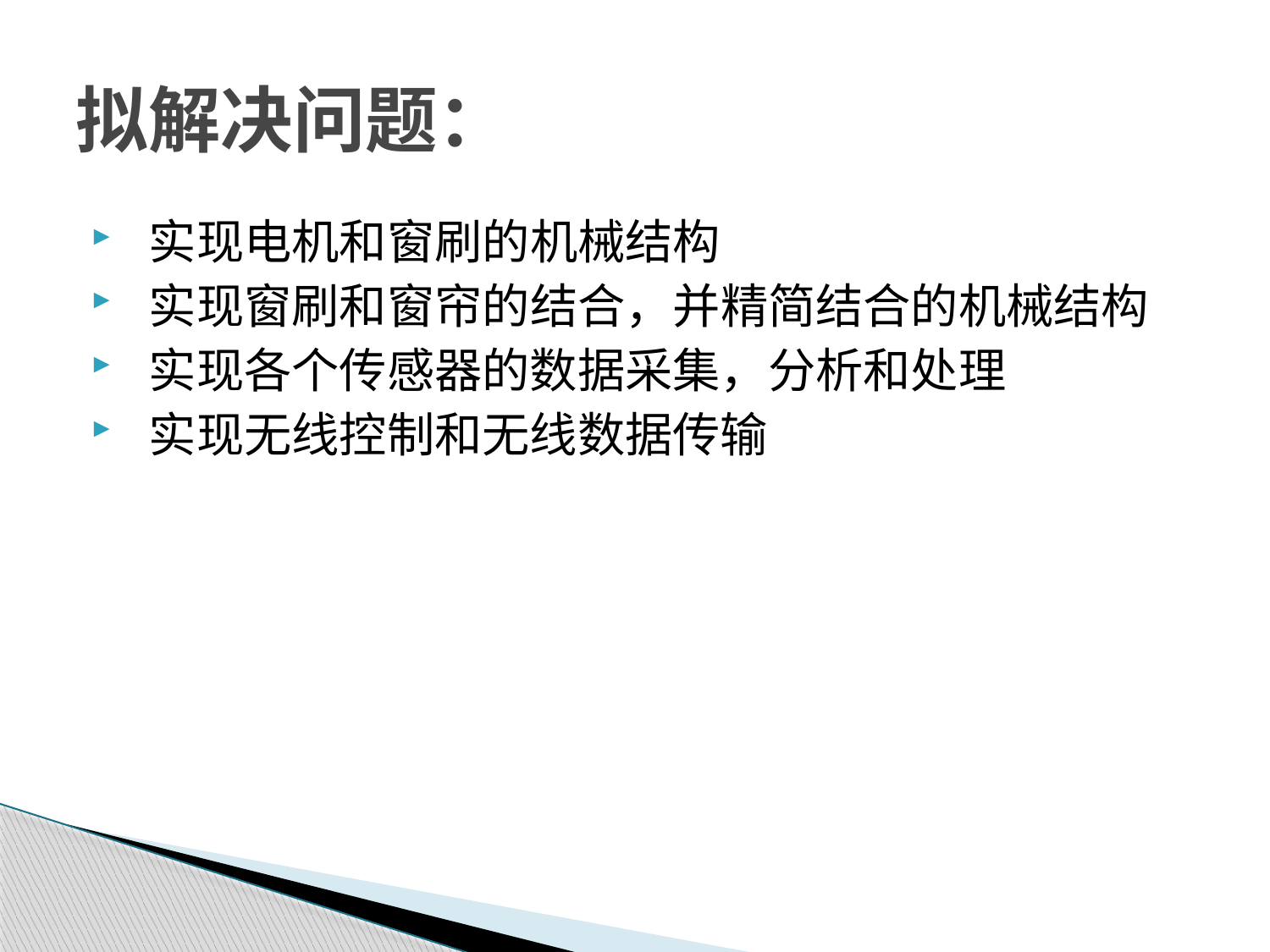

# 拟解决问题：
 实现电机和窗刷的机械结构
 实现窗刷和窗帘的结合，并精简结合的机械结构
 实现各个传感器的数据采集，分析和处理
 实现无线控制和无线数据传输